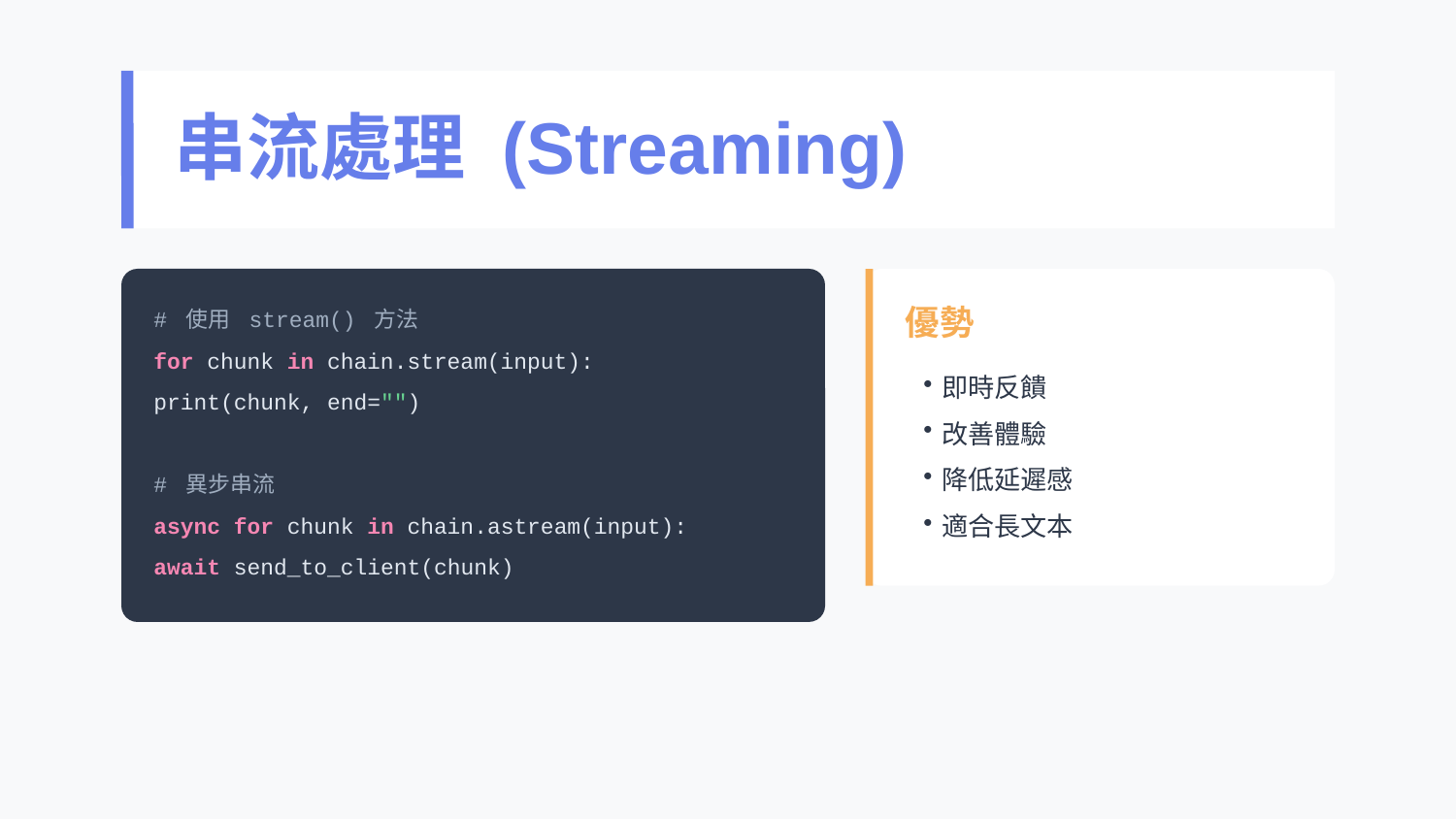

串流處理 (Streaming)

# 使用 stream() 方法
優勢
for chunk in chain.stream(input):
即時反饋
改善體驗
降低延遲感
適合長文本
print(chunk, end="")
# 異步串流
async for chunk in chain.astream(input):
await send_to_client(chunk)